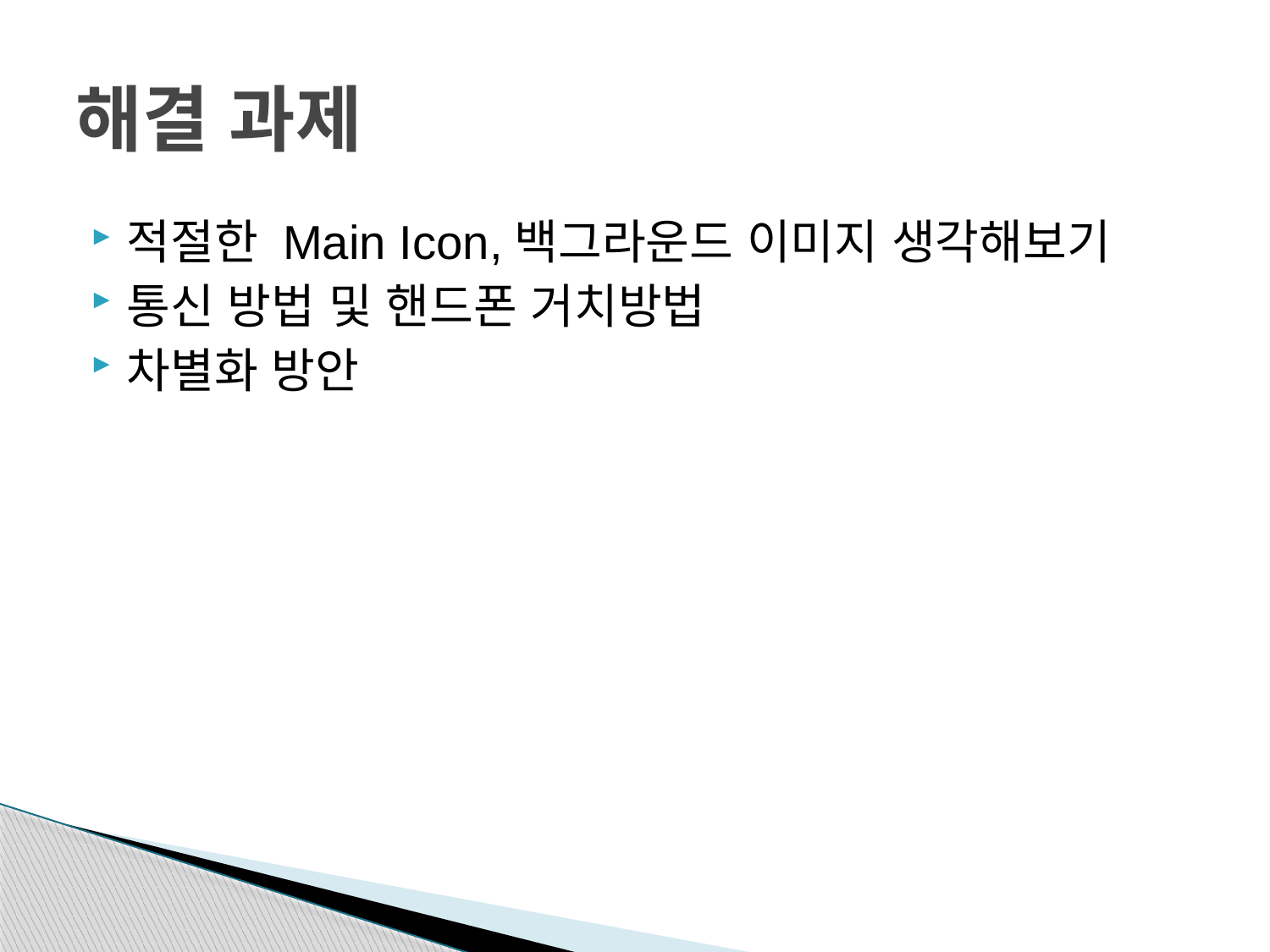

# 해결 과제
적절한 Main Icon,백그라운드 이미지 생각해보기
통신 방법 및 핸드폰 거치방법
차별화 방안